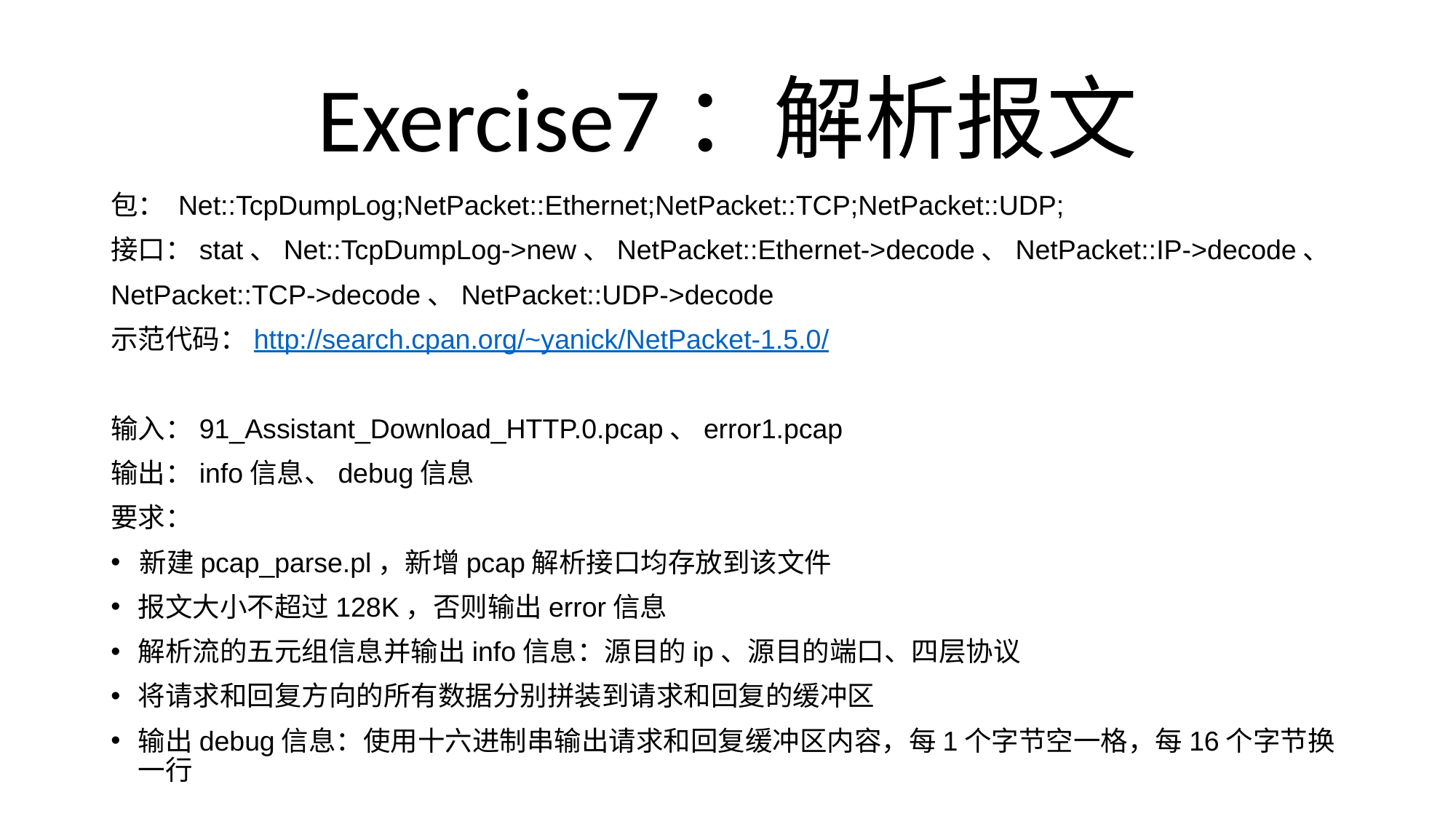

# Exercise7：解析报文
包： Net::TcpDumpLog;NetPacket::Ethernet;NetPacket::TCP;NetPacket::UDP;
接口：stat、Net::TcpDumpLog->new、NetPacket::Ethernet->decode、NetPacket::IP->decode、
NetPacket::TCP->decode、NetPacket::UDP->decode
示范代码：http://search.cpan.org/~yanick/NetPacket-1.5.0/

输入：91_Assistant_Download_HTTP.0.pcap、error1.pcap
输出：info信息、debug信息
要求：
  新建pcap_parse.pl，新增pcap解析接口均存放到该文件
报文大小不超过128K，否则输出error信息
解析流的五元组信息并输出info信息：源目的ip、源目的端口、四层协议
将请求和回复方向的所有数据分别拼装到请求和回复的缓冲区
输出debug信息：使用十六进制串输出请求和回复缓冲区内容，每1个字节空一格，每16个字节换一行